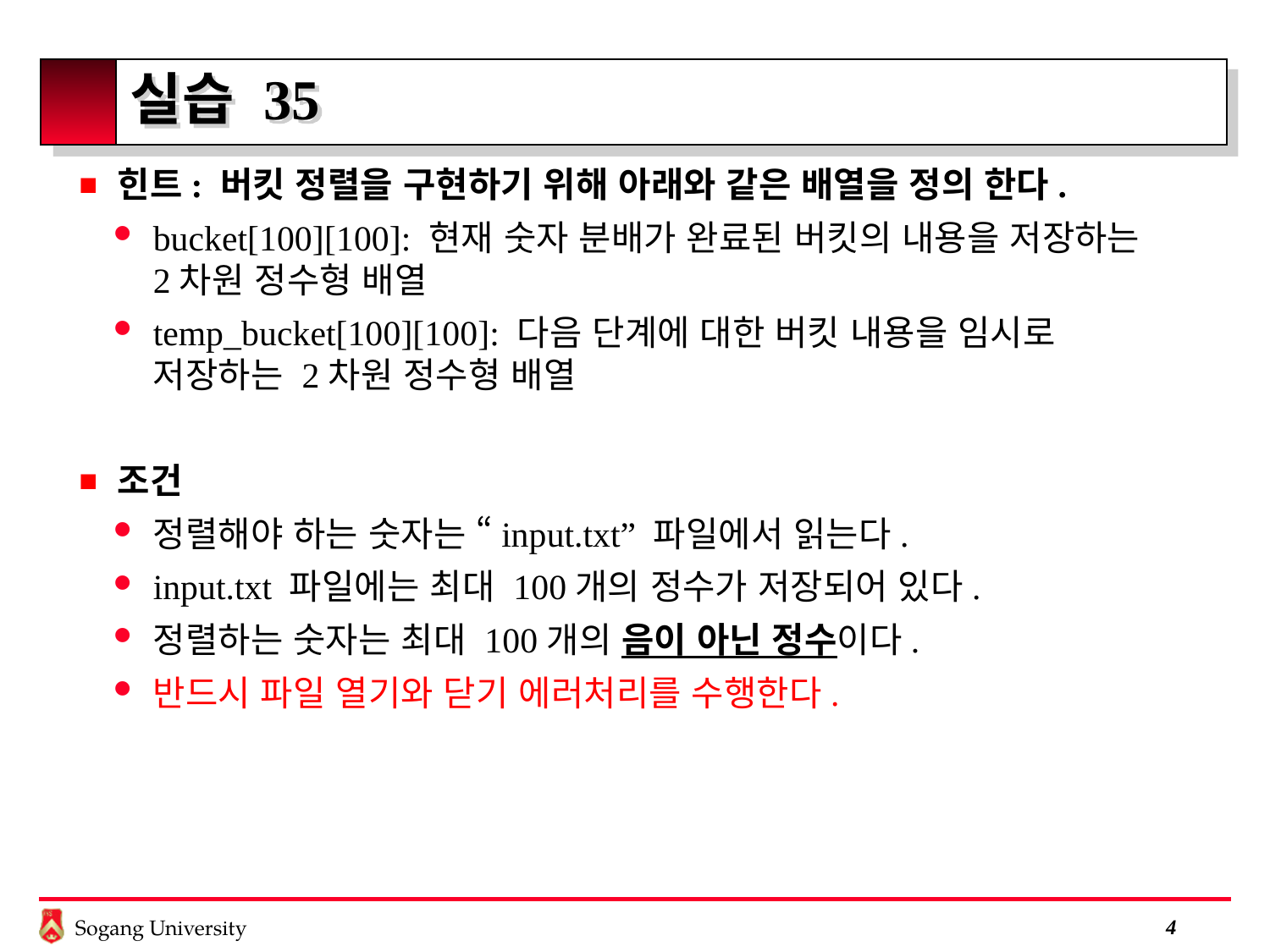

# 실습 35
힌트: 버킷 정렬을 구현하기 위해 아래와 같은 배열을 정의 한다.
bucket[100][100]: 현재 숫자 분배가 완료된 버킷의 내용을 저장하는 2차원 정수형 배열
temp_bucket[100][100]: 다음 단계에 대한 버킷 내용을 임시로 저장하는 2차원 정수형 배열

조건
정렬해야 하는 숫자는 “input.txt” 파일에서 읽는다.
input.txt 파일에는 최대 100개의 정수가 저장되어 있다.
정렬하는 숫자는 최대 100개의 음이 아닌 정수이다.
반드시 파일 열기와 닫기 에러처리를 수행한다.
 4